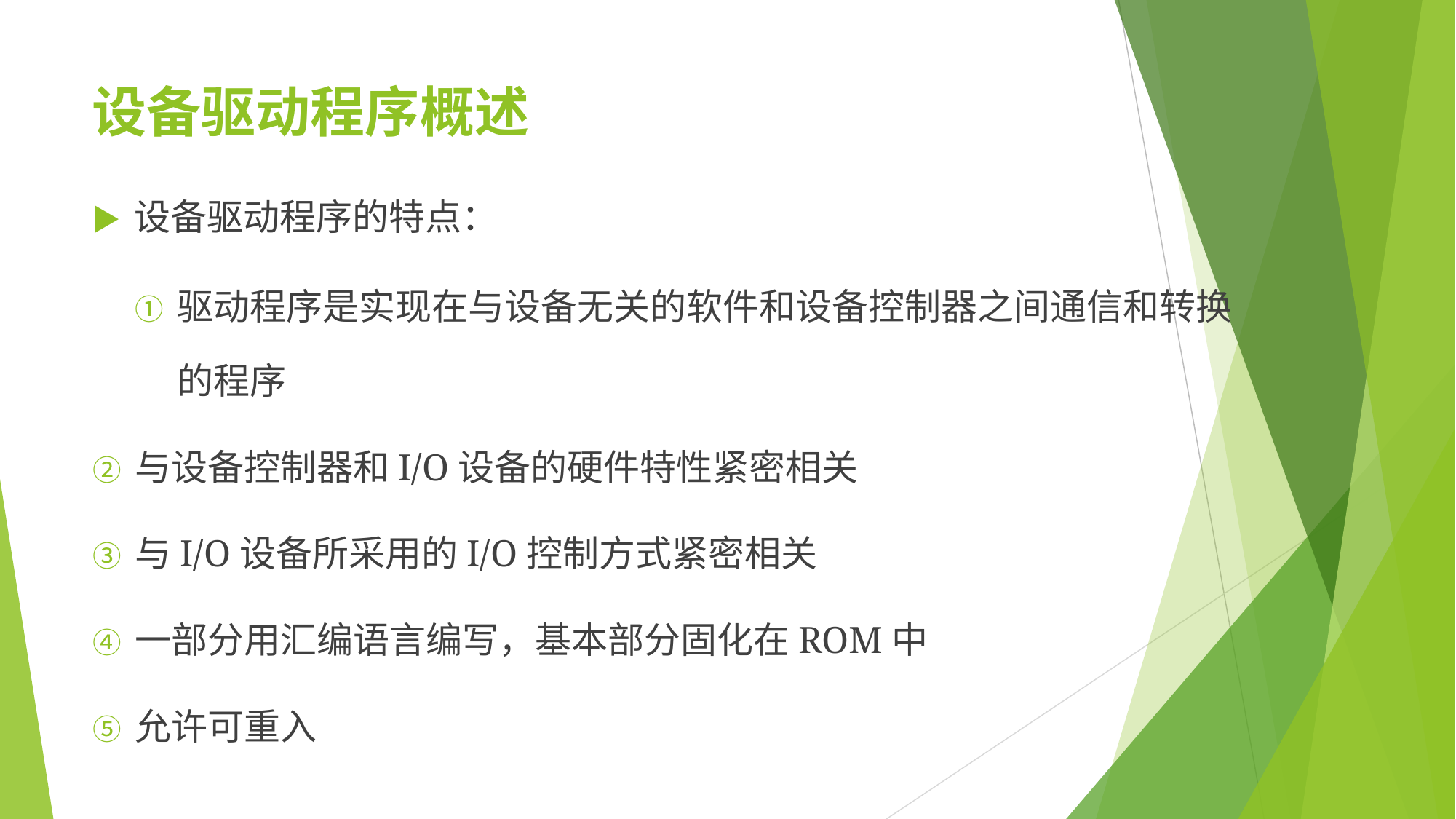

# 设备驱动程序概述
▶	设备驱动程序的特点：
① 驱动程序是实现在与设备无关的软件和设备控制器之间通信和转换 的程序

② 与设备控制器和I/O设备的硬件特性紧密相关

③ 与I/O设备所采用的I/O控制方式紧密相关

④ 一部分用汇编语言编写，基本部分固化在ROM中

⑤ 允许可重入